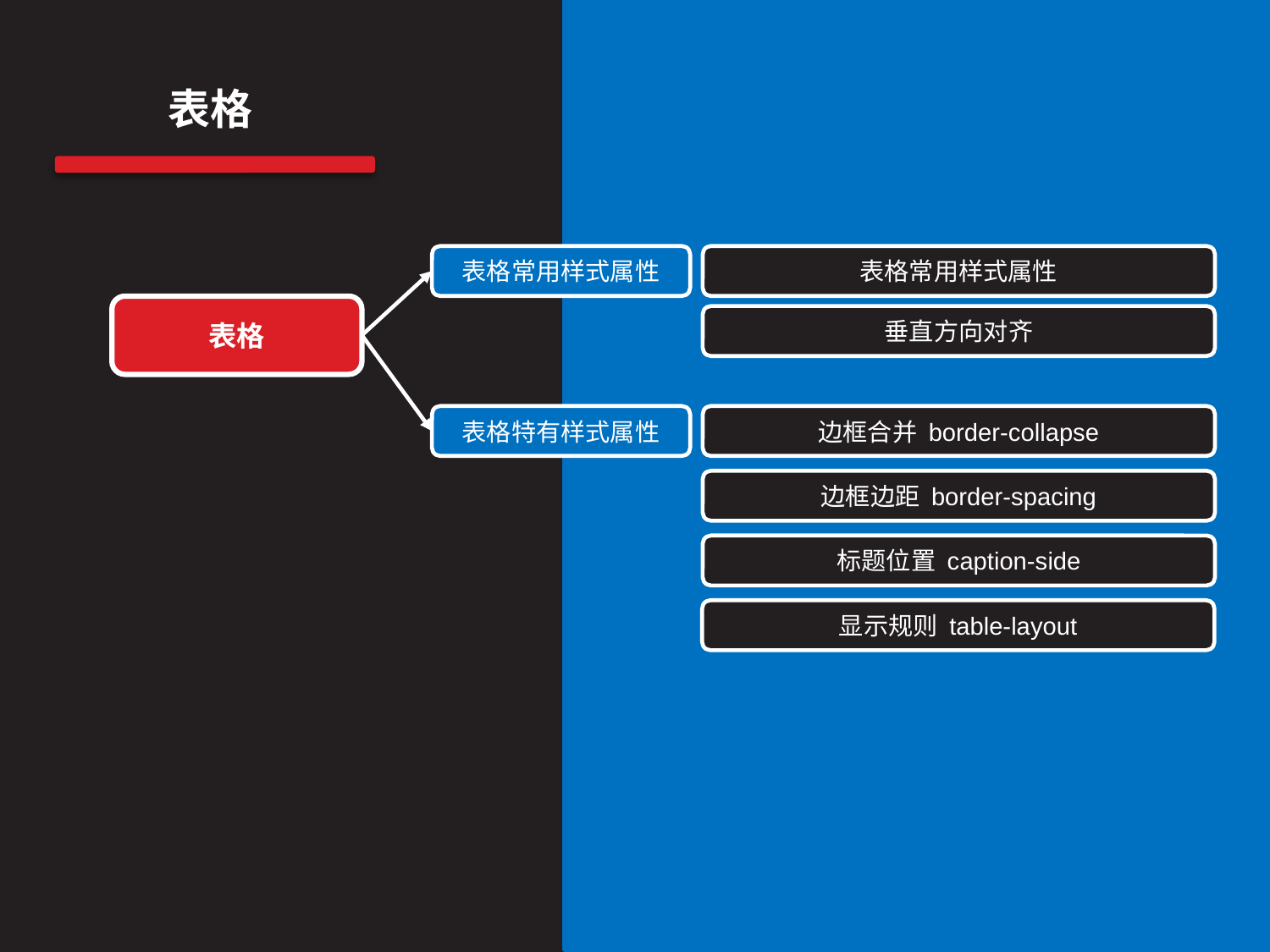

表格

表格常用样式属性
表格常用样式属性
表格
垂直方向对齐
表格特有样式属性
边框合并 border-collapse
边框边距 border-spacing
标题位置 caption-side
显示规则 table-layout